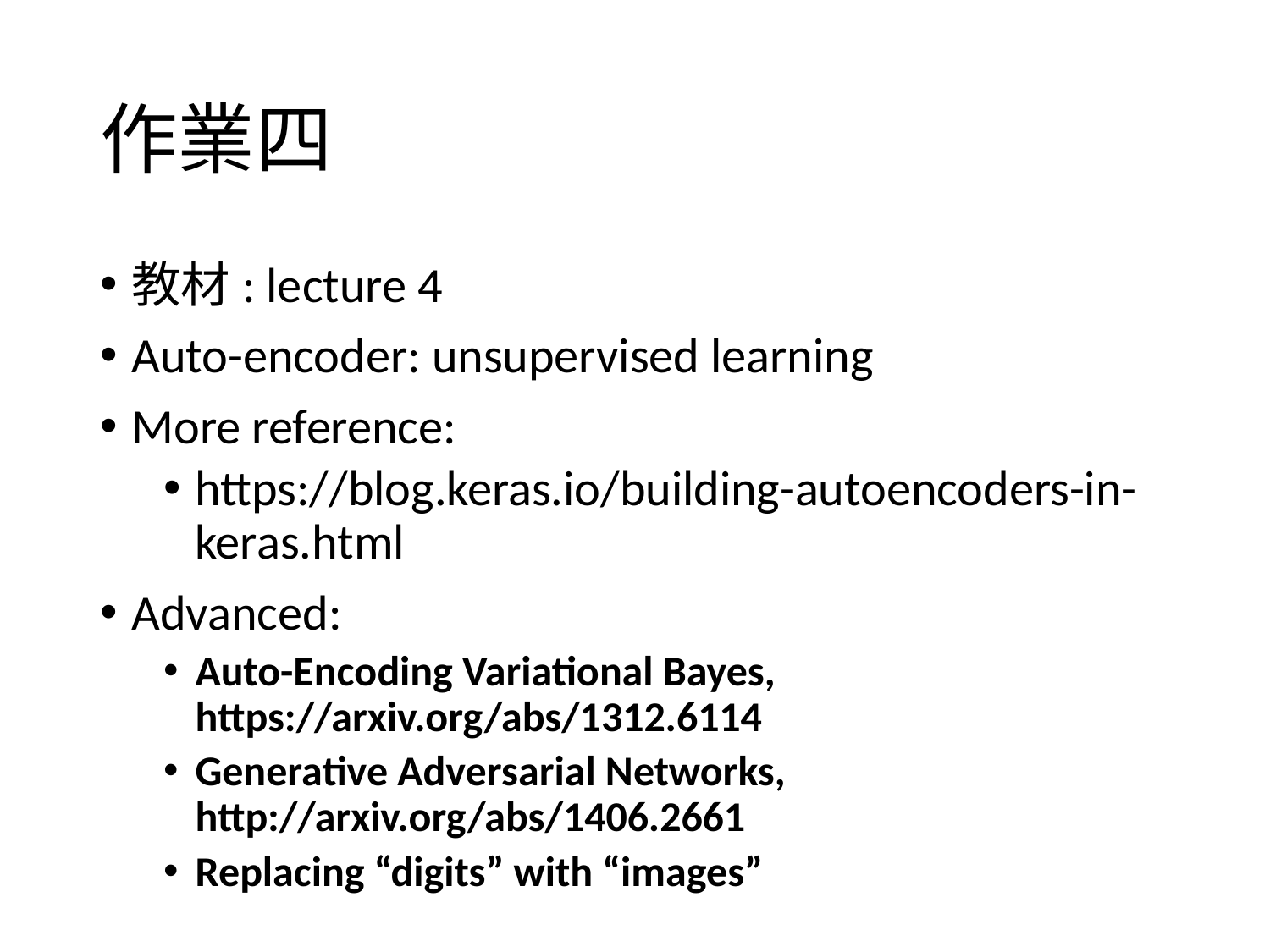

# 作業四
教材: lecture 4
Auto-encoder: unsupervised learning
More reference:
https://blog.keras.io/building-autoencoders-in-keras.html
Advanced:
Auto-Encoding Variational Bayes, https://arxiv.org/abs/1312.6114
Generative Adversarial Networks, http://arxiv.org/abs/1406.2661
Replacing “digits” with “images”